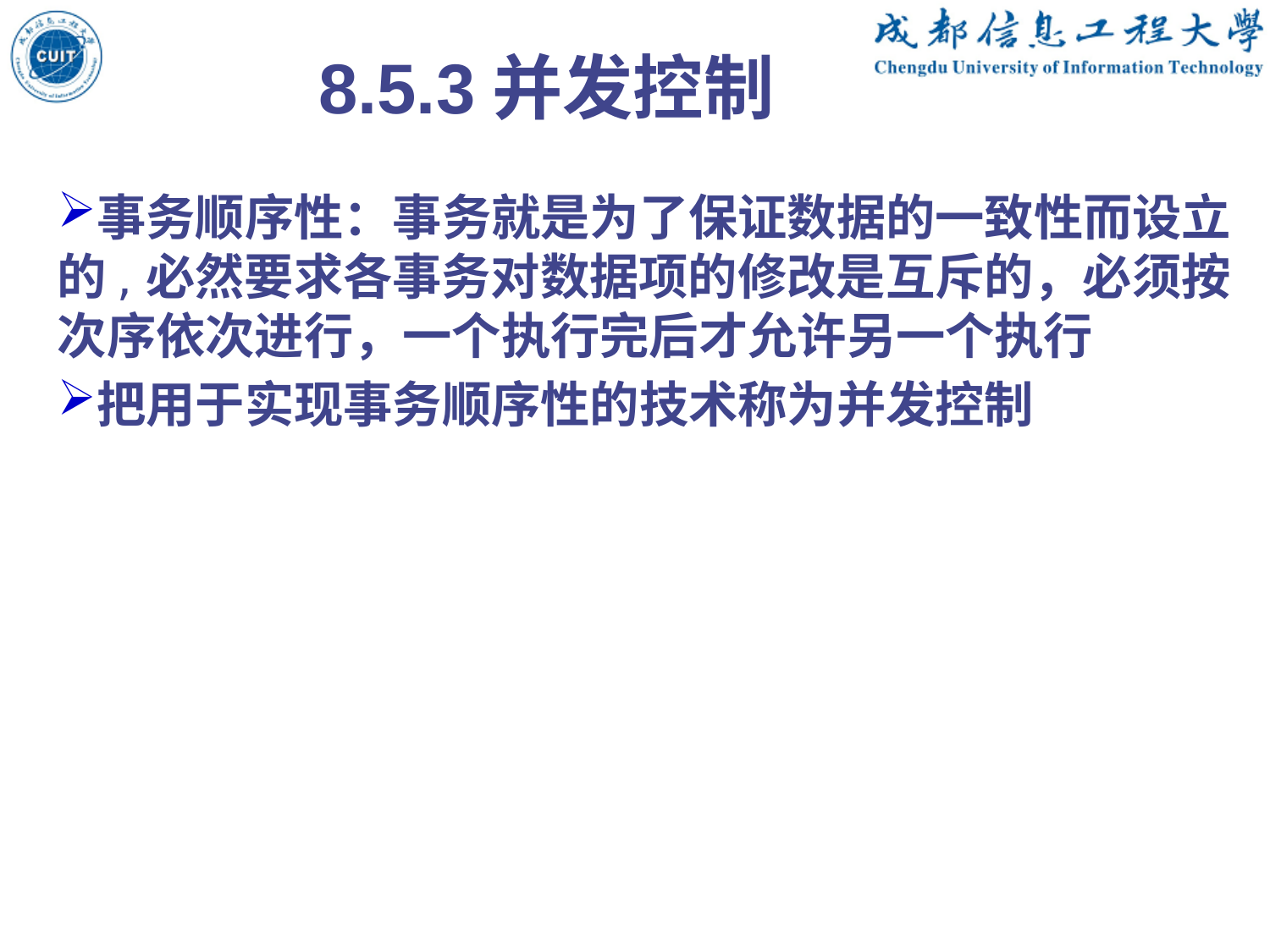

8.5.3并发控制
事务顺序性：事务就是为了保证数据的一致性而设立的,必然要求各事务对数据项的修改是互斥的，必须按次序依次进行，一个执行完后才允许另一个执行
把用于实现事务顺序性的技术称为并发控制